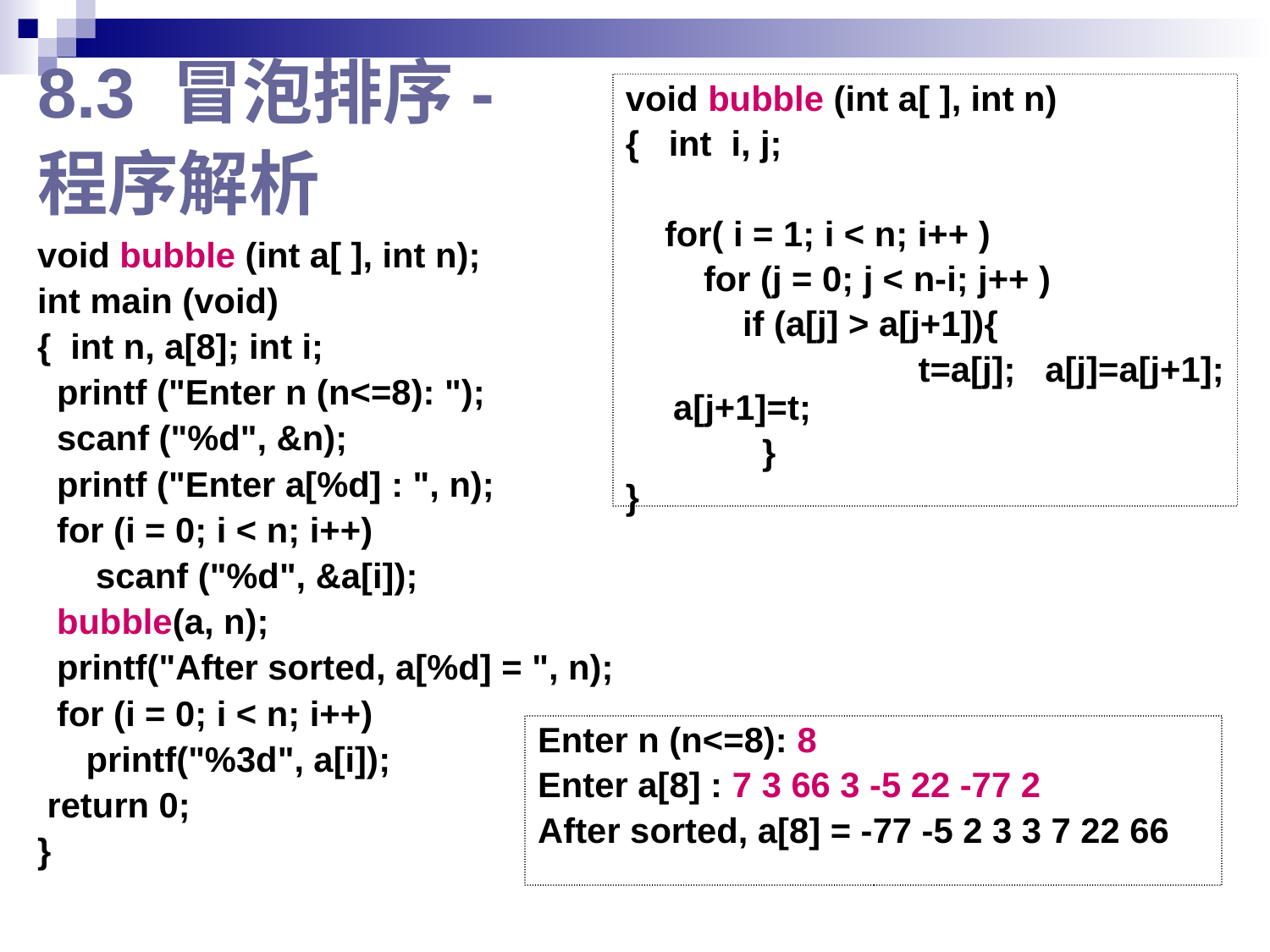

# 8.3 冒泡排序-程序解析
void bubble (int a[ ], int n)
{   int  i, j;

    for( i = 1; i < n; i++ )
        for (j = 0; j < n-i; j++ )
            if (a[j] > a[j+1]){
		    t=a[j]; a[j]=a[j+1]; a[j+1]=t;
              }
}
void bubble (int a[ ], int n);
int main (void)
{  int n, a[8]; int i;
  printf ("Enter n (n<=8): ");
  scanf ("%d", &n);
  printf ("Enter a[%d] : ", n);
  for (i = 0; i < n; i++)
      scanf ("%d", &a[i]);
  bubble(a, n);
  printf("After sorted, a[%d] = ", n);
  for (i = 0; i < n; i++)
     printf("%3d", a[i]);
 return 0;
}
Enter n (n<=8): 8
Enter a[8] : 7 3 66 3 -5 22 -77 2
After sorted, a[8] = -77 -5 2 3 3 7 22 66